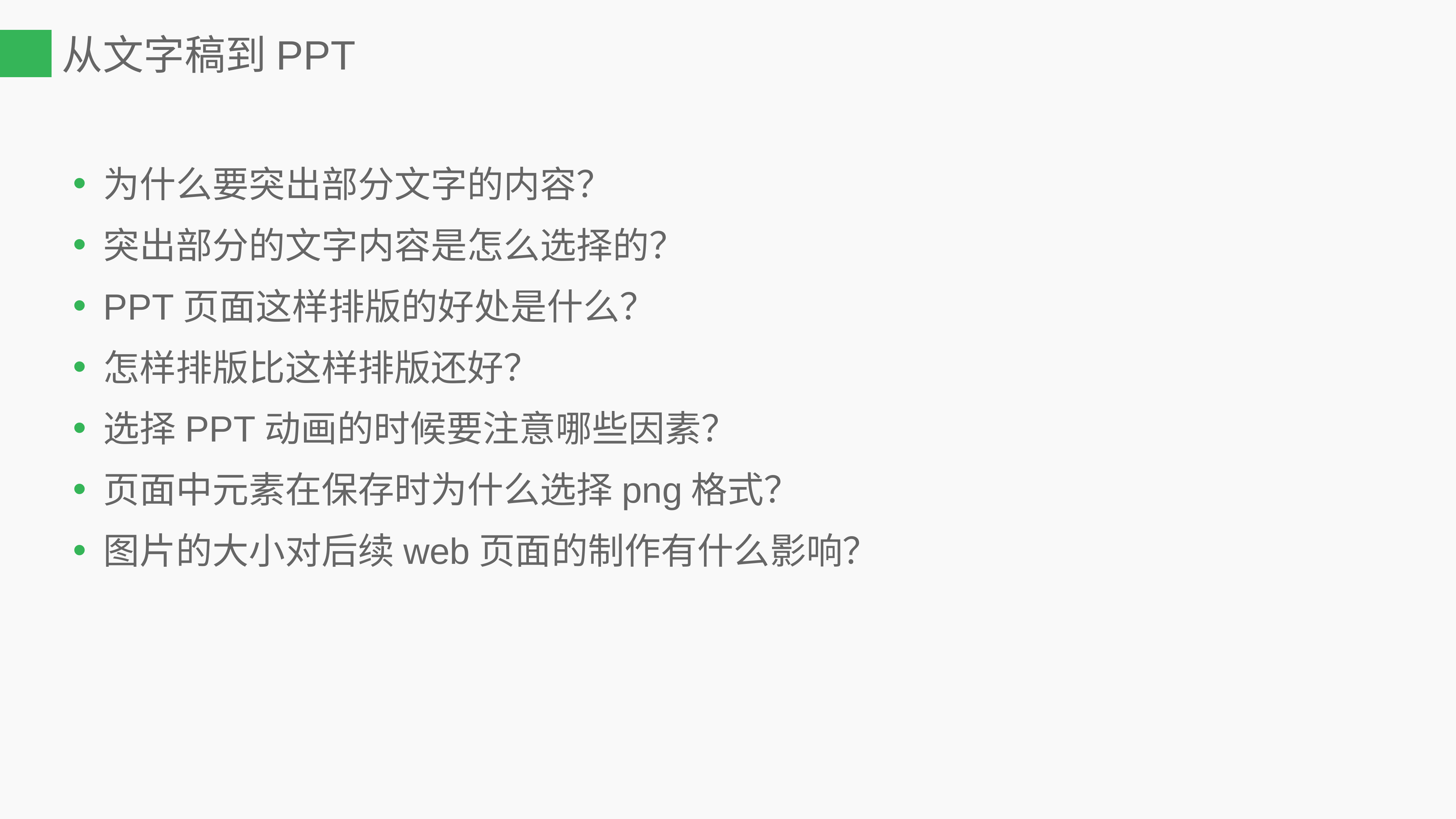

# 从文字稿到PPT
为什么要突出部分文字的内容？
突出部分的文字内容是怎么选择的？
PPT页面这样排版的好处是什么？
怎样排版比这样排版还好？
选择PPT动画的时候要注意哪些因素？
页面中元素在保存时为什么选择png格式？
图片的大小对后续web页面的制作有什么影响？